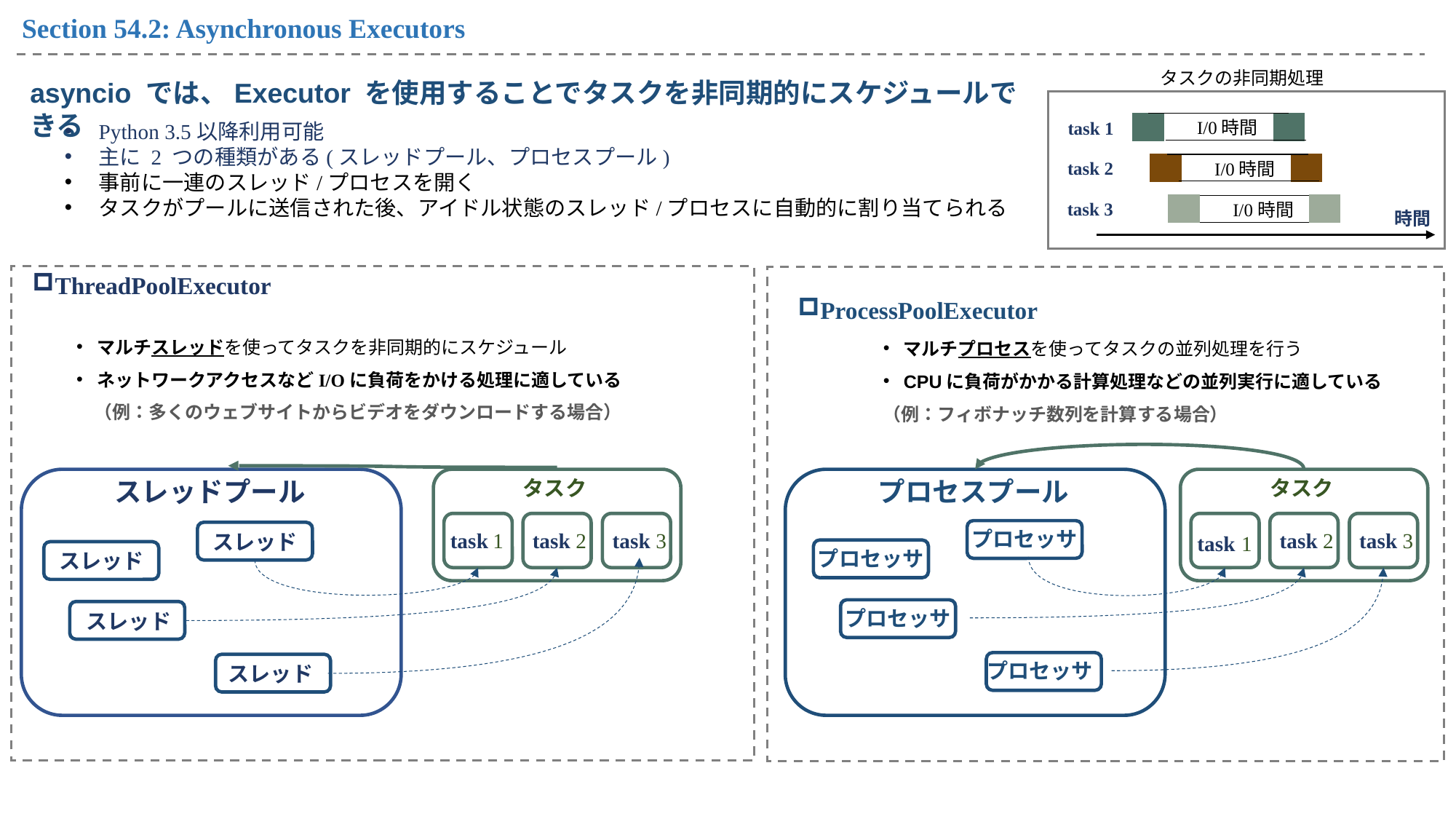

Section 54.2: Asynchronous Executors
タスクの非同期処理
asyncio では、Executor を使用することでタスクを非同期的にスケジュールできる

I/0時間
task 1

task 2
I/0時間

task 3
I/0時間

時間
Python 3.5以降利用可能
主に 2 つの種類がある(スレッドプール、プロセスプール)
事前に一連のスレッド/プロセスを開く
タスクがプールに送信された後、アイドル状態のスレッド/プロセスに自動的に割り当てられる
ThreadPoolExecutor

ProcessPoolExecutor
マルチスレッドを使ってタスクを非同期的にスケジュール
ネットワークアクセスなどI/Oに負荷をかける処理に適している
　（例：多くのウェブサイトからビデオをダウンロードする場合）
マルチプロセスを使ってタスクの並列処理を行う
CPUに負荷がかかる計算処理などの並列実行に適している
（例：フィボナッチ数列を計算する場合）

スレッドプール

タスク

プロセスプール

タスク

プロセッサ

task 3
task 3
task 2
task 2
task 1
task 1

スレッド
プロセッサ

スレッド
プロセッサ

スレッド
プロセッサ

スレッド